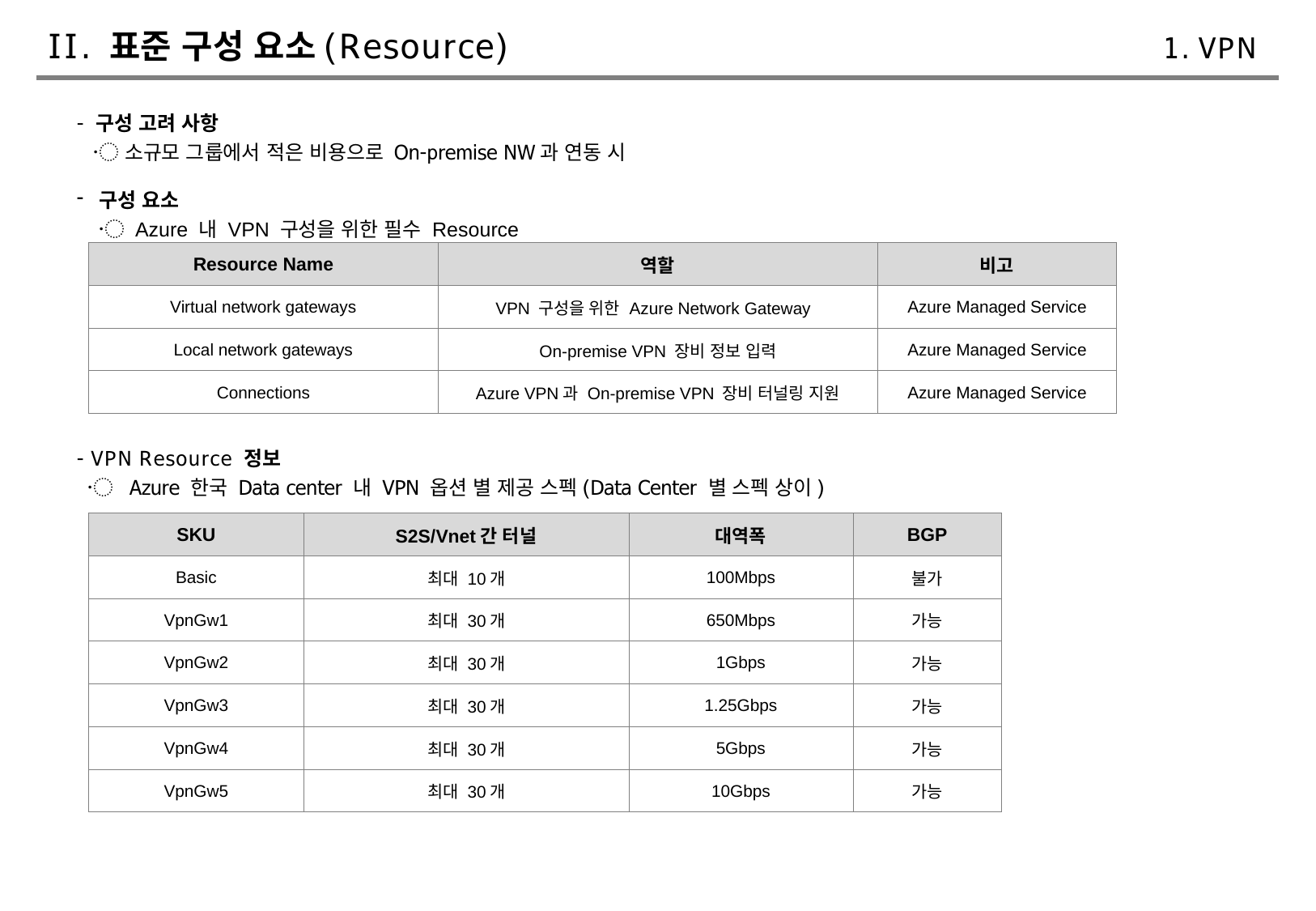

# II. 표준 구성 요소(Resource)
1. VPN
- 구성 고려 사항
   〮 소규모 그룹에서 적은 비용으로 On-premise NW과 연동 시
구성 요소
〮 Azure 내 VPN 구성을 위한 필수 Resource
| Resource Name | 역할 | 비고 |
| --- | --- | --- |
| Virtual network gateways | VPN 구성을 위한 Azure Network Gateway | Azure Managed Service |
| Local network gateways | On-premise VPN 장비 정보 입력 | Azure Managed Service |
| Connections | Azure VPN과 On-premise VPN 장비 터널링 지원 | Azure Managed Service |
- VPN Resource 정보
  〮  Azure 한국 Data center 내 VPN 옵션 별 제공 스펙(Data Center 별 스펙 상이)
| SKU | S2S/Vnet간 터널 | 대역폭 | BGP |
| --- | --- | --- | --- |
| Basic | 최대 10개 | 100Mbps | 불가 |
| VpnGw1 | 최대 30개 | 650Mbps | 가능 |
| VpnGw2 | 최대 30개 | 1Gbps | 가능 |
| VpnGw3 | 최대 30개 | 1.25Gbps | 가능 |
| VpnGw4 | 최대 30개 | 5Gbps | 가능 |
| VpnGw5 | 최대 30개 | 10Gbps | 가능 |